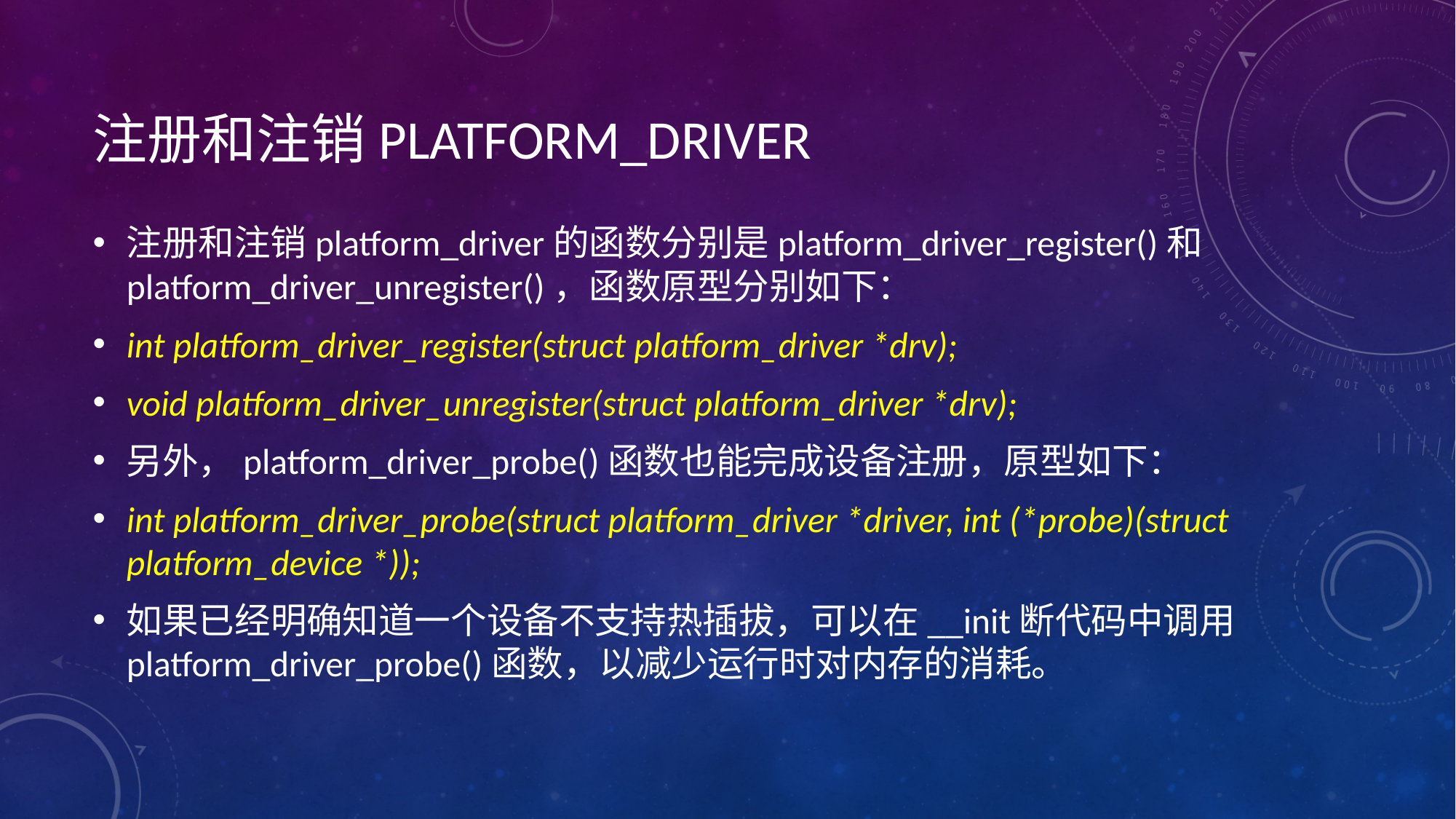

# 注册和注销platform_driver
注册和注销platform_driver的函数分别是platform_driver_register()和platform_driver_unregister()，函数原型分别如下：
int platform_driver_register(struct platform_driver *drv);
void platform_driver_unregister(struct platform_driver *drv);
另外，platform_driver_probe()函数也能完成设备注册，原型如下：
int platform_driver_probe(struct platform_driver *driver, int (*probe)(struct platform_device *));
如果已经明确知道一个设备不支持热插拔，可以在__init断代码中调用platform_driver_probe()函数，以减少运行时对内存的消耗。